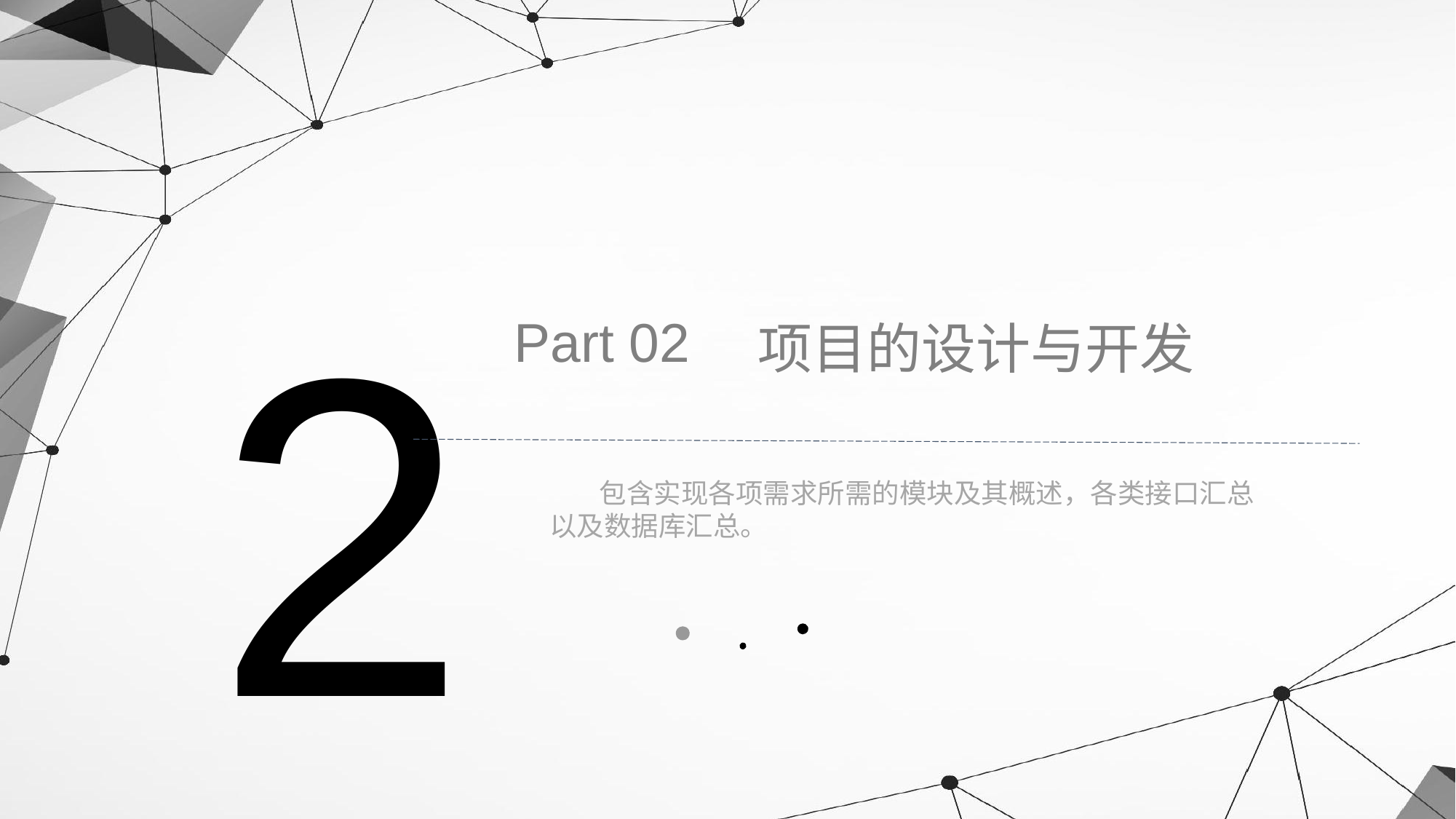

2
项目的设计与开发
Part 02

       包含实现各项需求所需的模块及其概述，各类接口汇总以及数据库汇总。